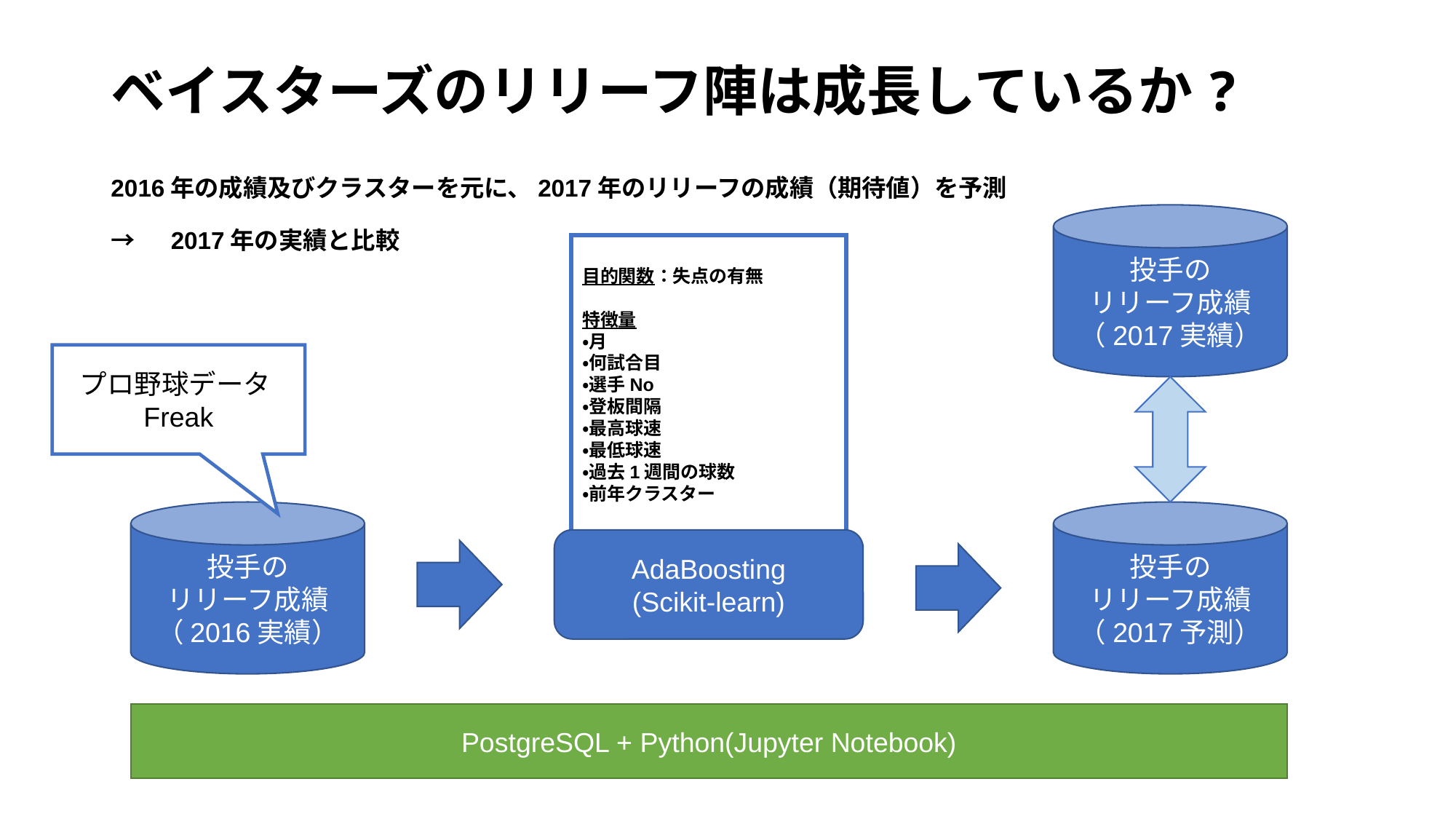

# ベイスターズのリリーフ陣は成長しているか?
2016年の成績及びクラスターを元に、2017年のリリーフの成績（期待値）を予測

→　2017年の実績と比較
投手の
リリーフ成績
（2017実績）
目的関数：失点の有無

特徴量
・月
・何試合目
・選手No
・登板間隔
・最高球速
・最低球速
・過去1週間の球数
・前年クラスター
プロ野球データFreak

投手の
リリーフ成績
（2016実績）
投手の
リリーフ成績
（2017予測）
AdaBoosting
(Scikit-learn)

PostgreSQL + Python(Jupyter Notebook)